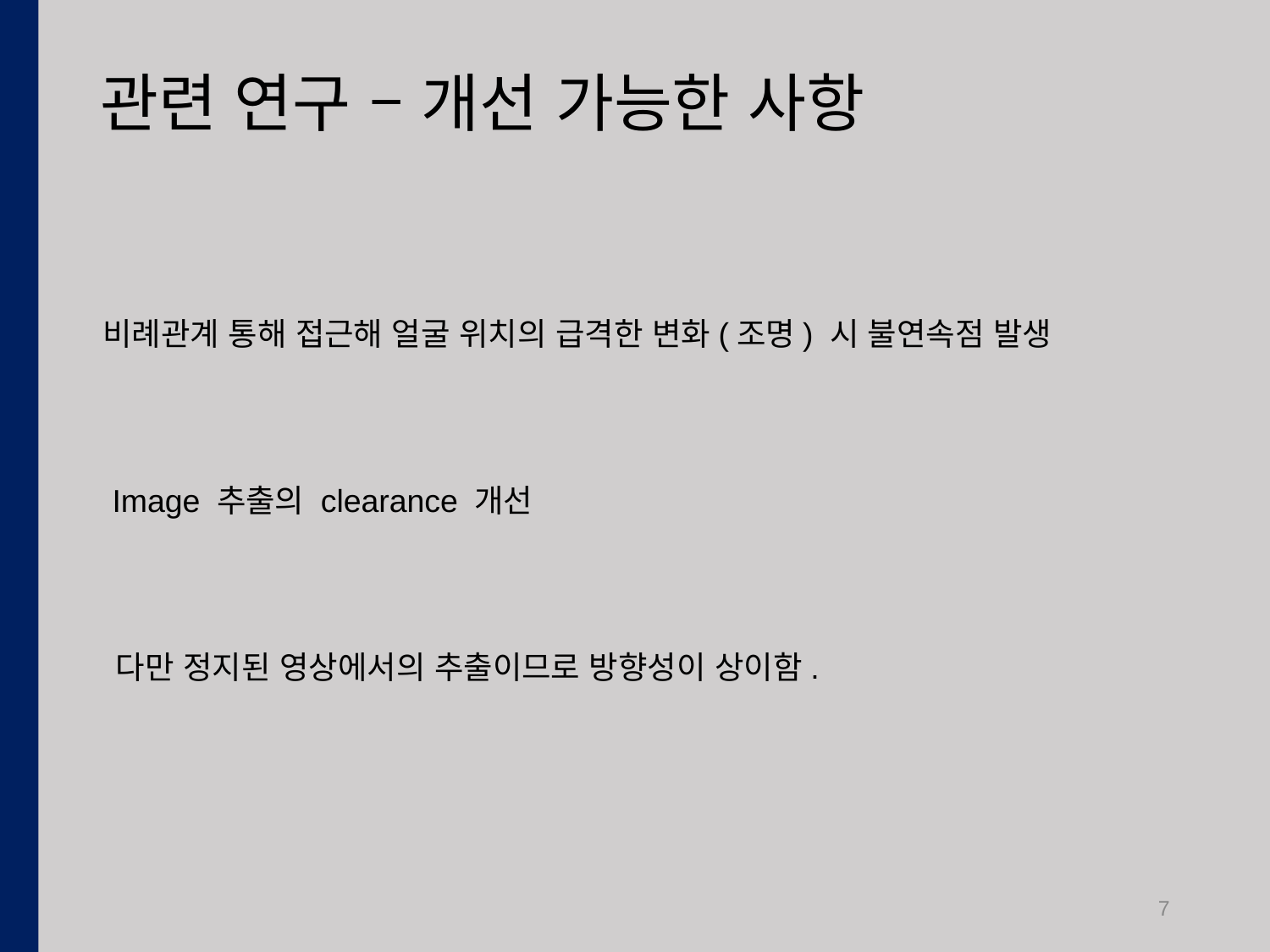

# 관련 연구 – 개선 가능한 사항
비례관계 통해 접근해 얼굴 위치의 급격한 변화(조명) 시 불연속점 발생
Image 추출의 clearance 개선
다만 정지된 영상에서의 추출이므로 방향성이 상이함.
7